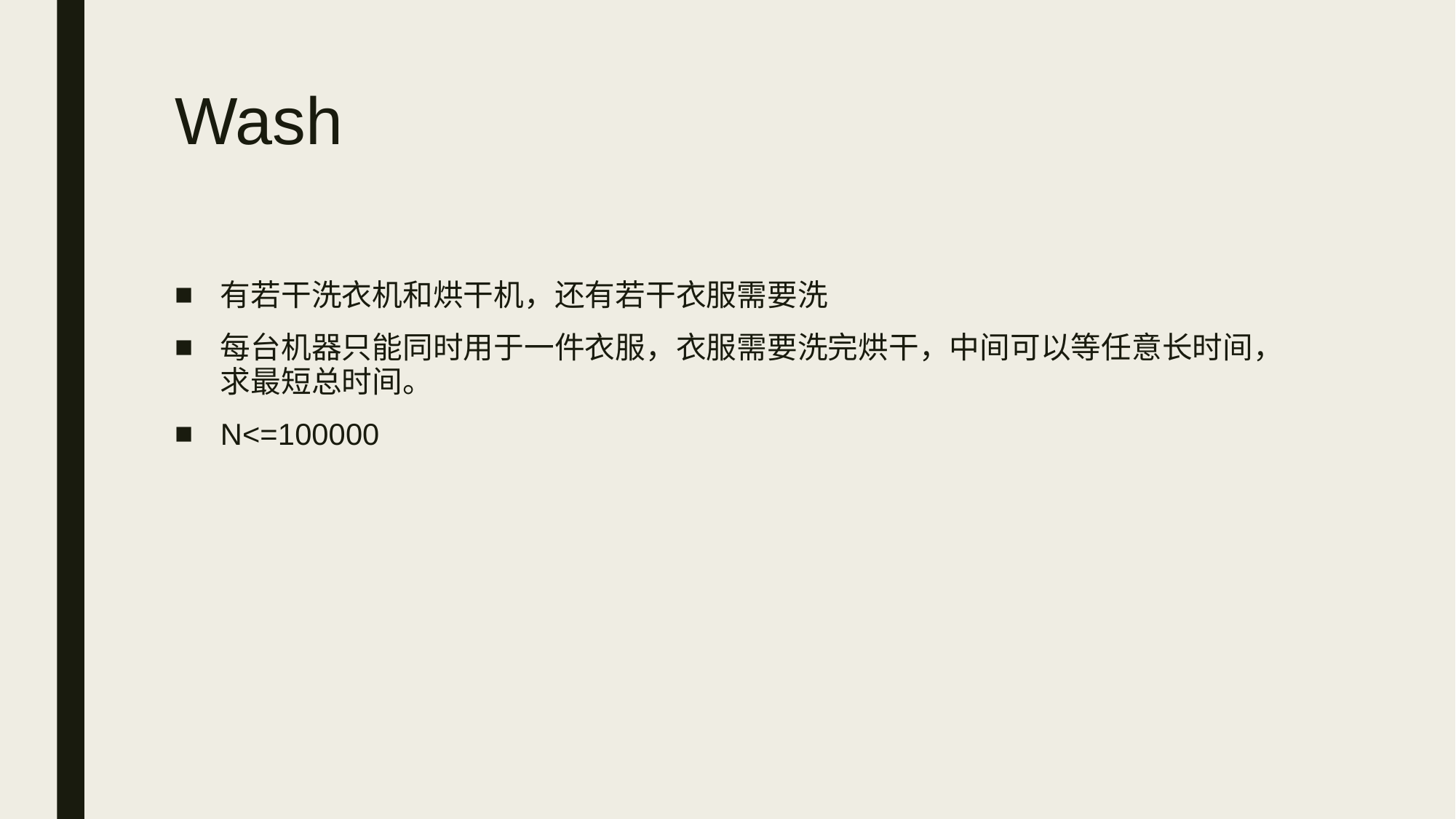

# Wash
有若干洗衣机和烘干机，还有若干衣服需要洗
每台机器只能同时用于一件衣服，衣服需要洗完烘干，中间可以等任意长时间，求最短总时间。
N<=100000